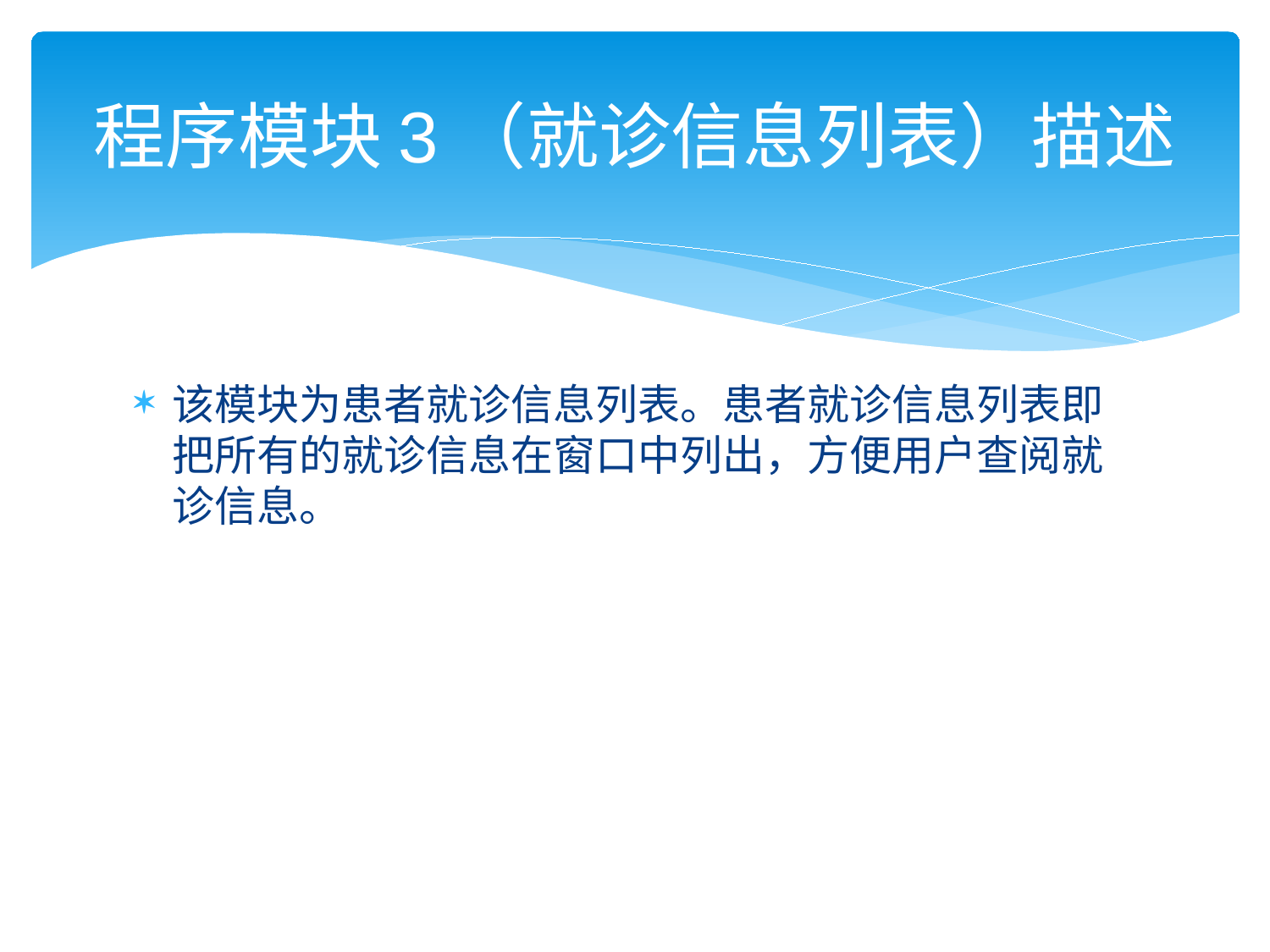

# 程序模块3（就诊信息列表）描述
该模块为患者就诊信息列表。患者就诊信息列表即把所有的就诊信息在窗口中列出，方便用户查阅就诊信息。